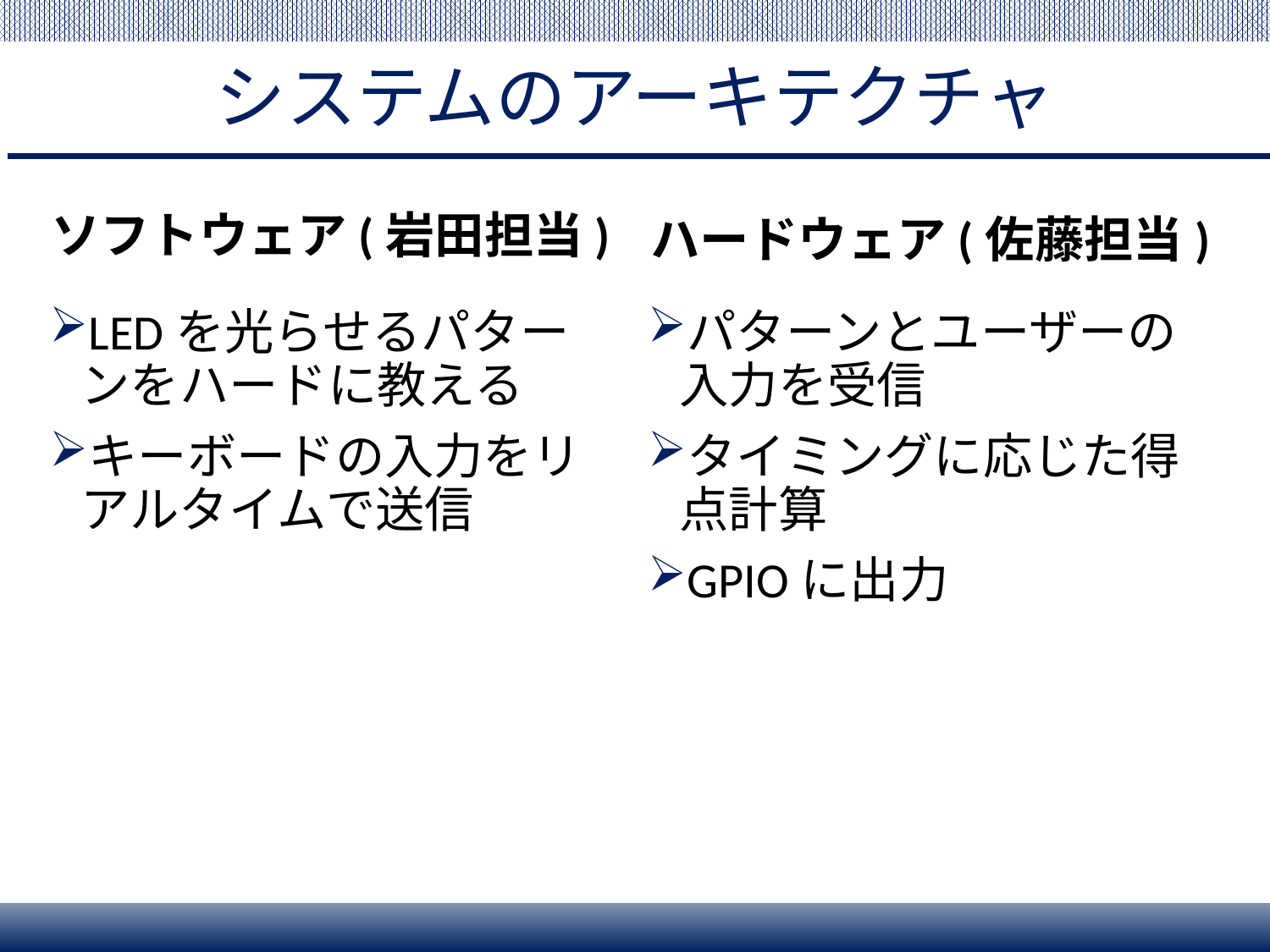

# システムのアーキテクチャ
ソフトウェア(岩田担当)
ハードウェア(佐藤担当)
パターンとユーザーの入力を受信
タイミングに応じた得点計算
GPIOに出力
LEDを光らせるパターンをハードに教える
キーボードの入力をリアルタイムで送信